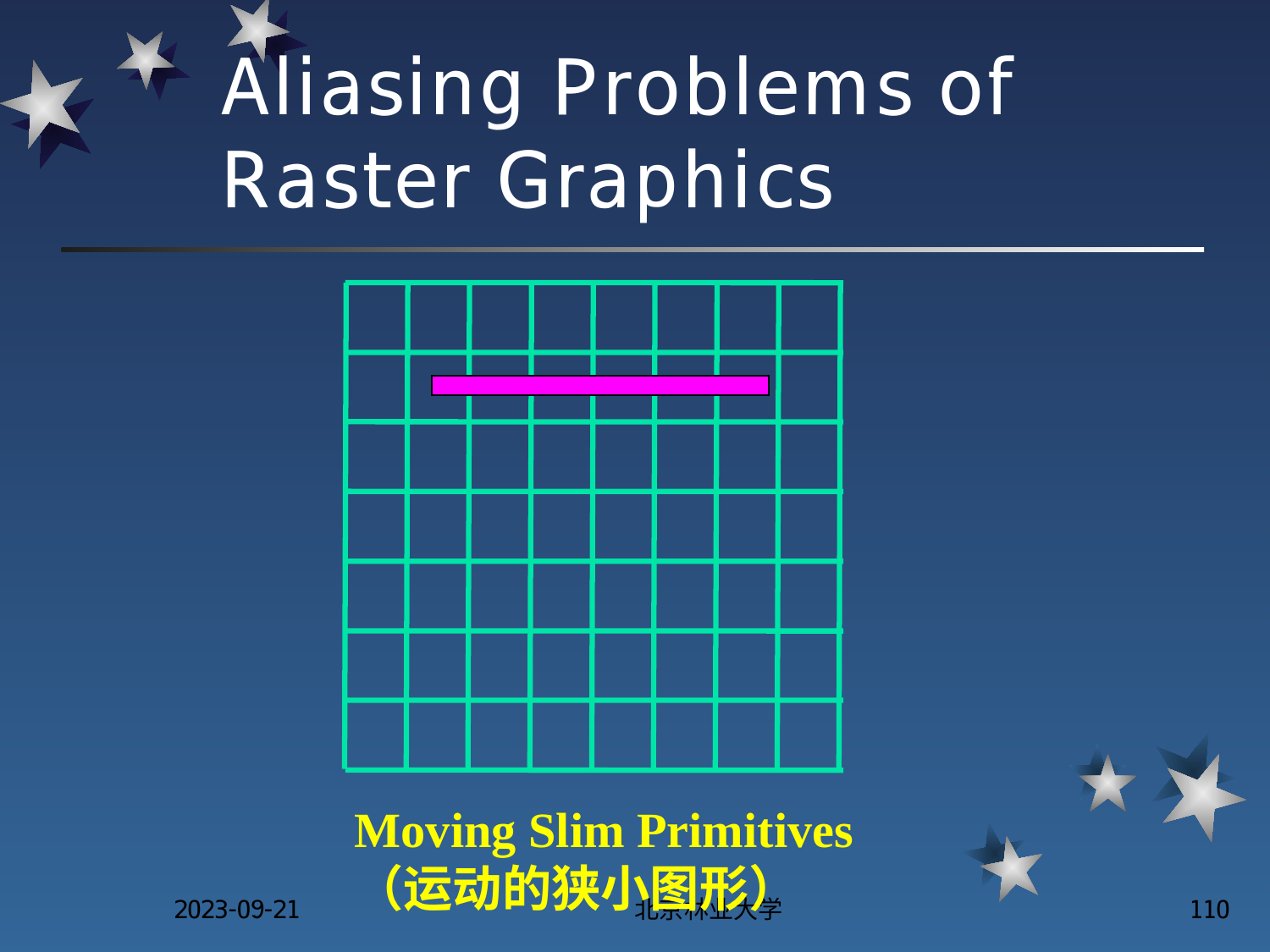

# Aliasing Problems of Raster Graphics

Moving Slim Primitives
（运动的狭小图形）
2023-09-21
北京林业大学
110